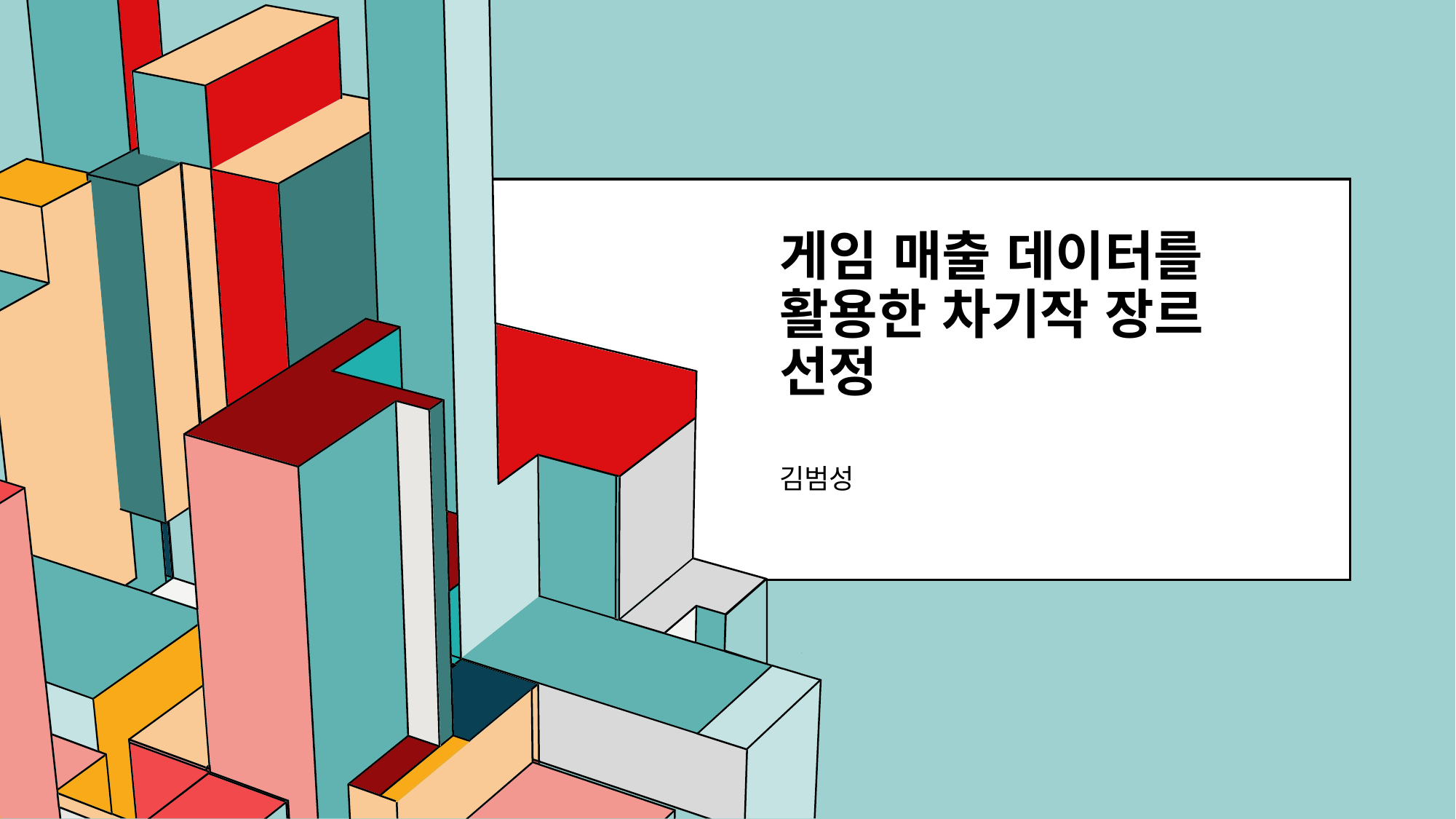

# 게임 매출 데이터를 활용한 차기작 장르 선정
김범성